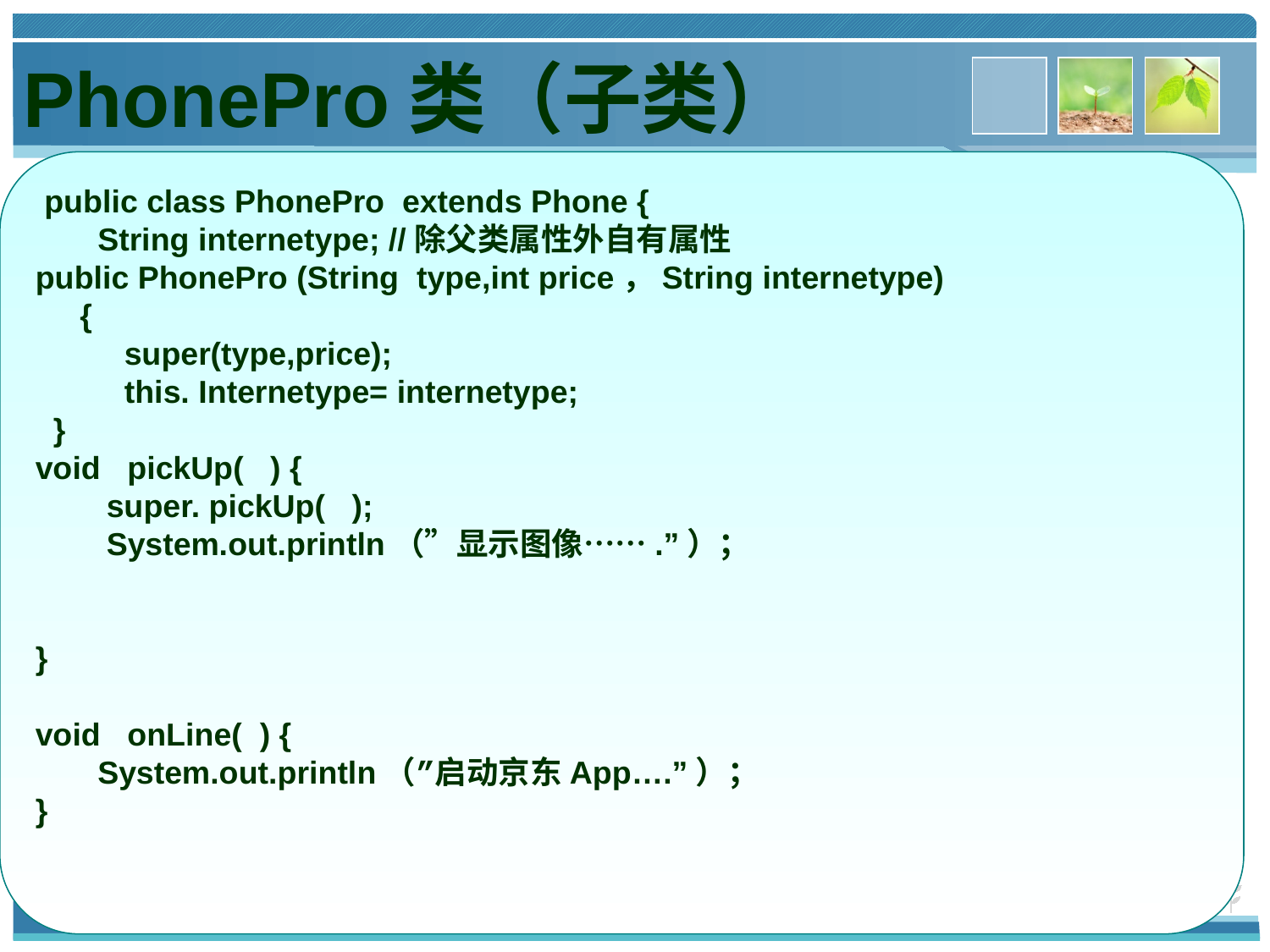

PhonePro类（子类）
 public class PhonePro  extends Phone {
       String internetype; //除父类属性外自有属性
public PhonePro (String  type,int price，String internetype)
     {
          super(type,price);
          this. Internetype= internetype;
  }
void   pickUp(   ) {
        super. pickUp(   );
        System.out.println（”显示图像…….”）；

}

void   onLine(  ) {
       System.out.println（”启动京东App….”）；
}

18